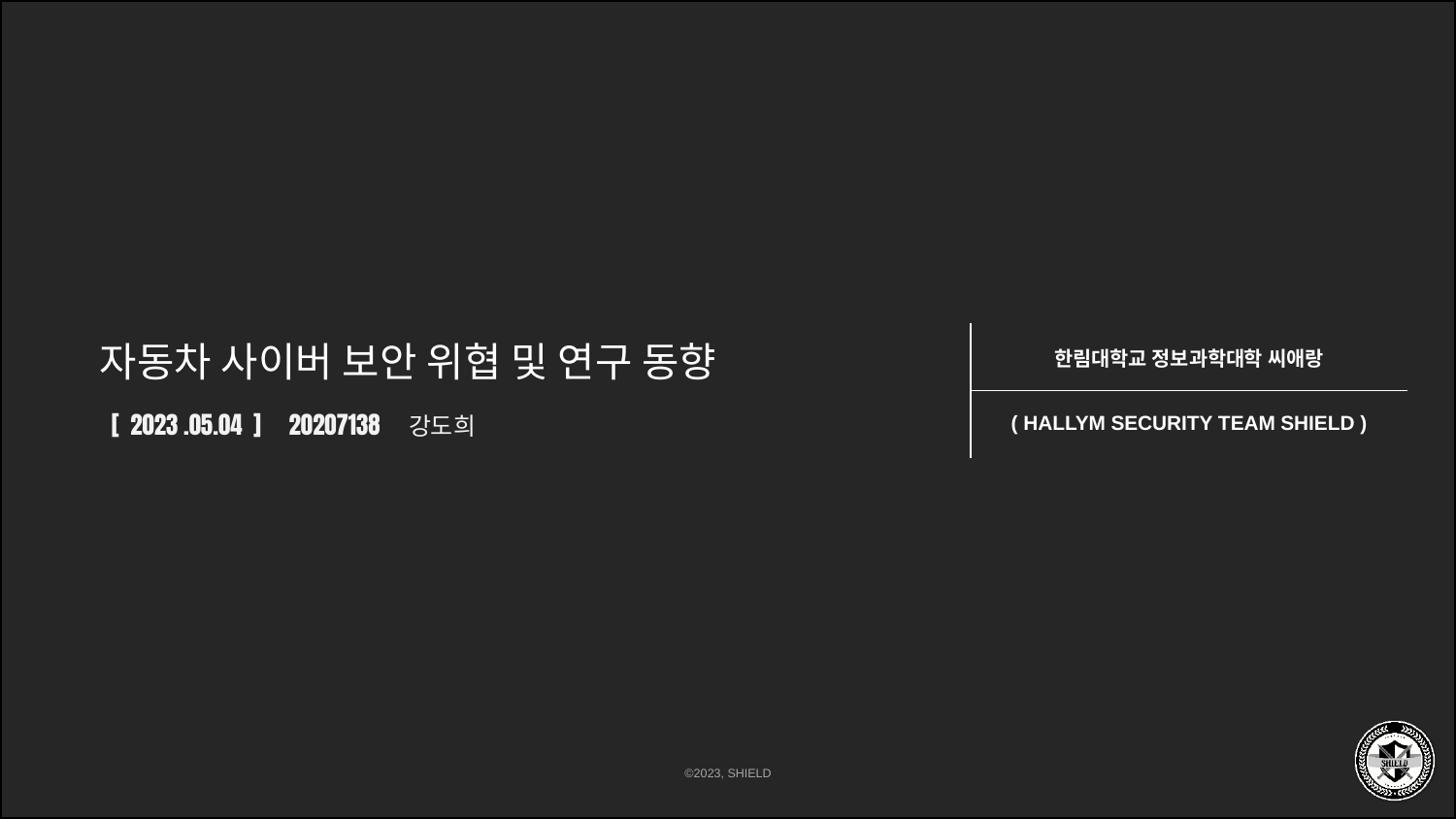

# 자동차 사이버 보안 위협 및 연구 동향
[  2023 .05.04  ]     20207138    강도희